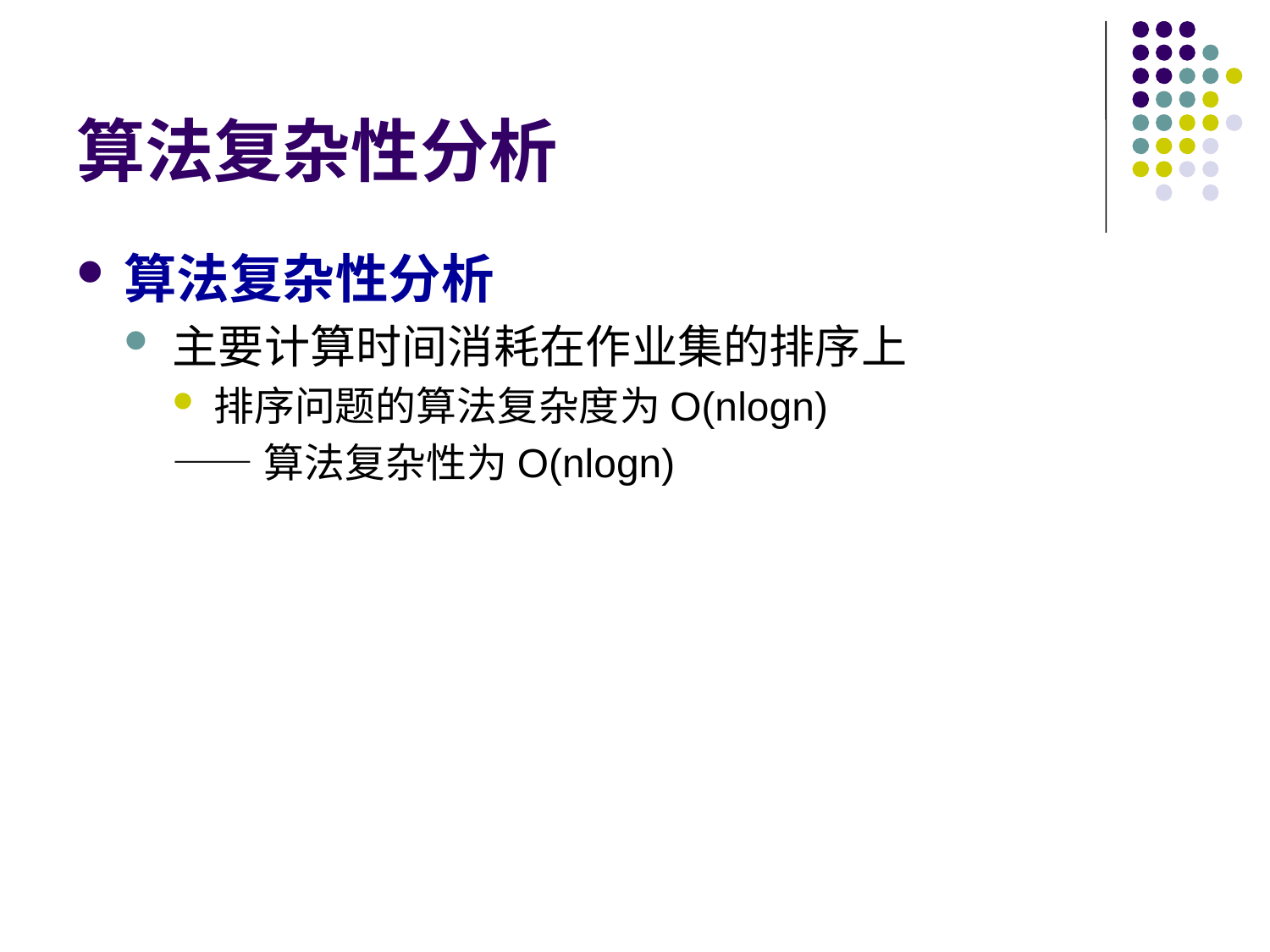

# 算法复杂性分析
算法复杂性分析
主要计算时间消耗在作业集的排序上
排序问题的算法复杂度为O(nlogn)
——算法复杂性为O(nlogn)